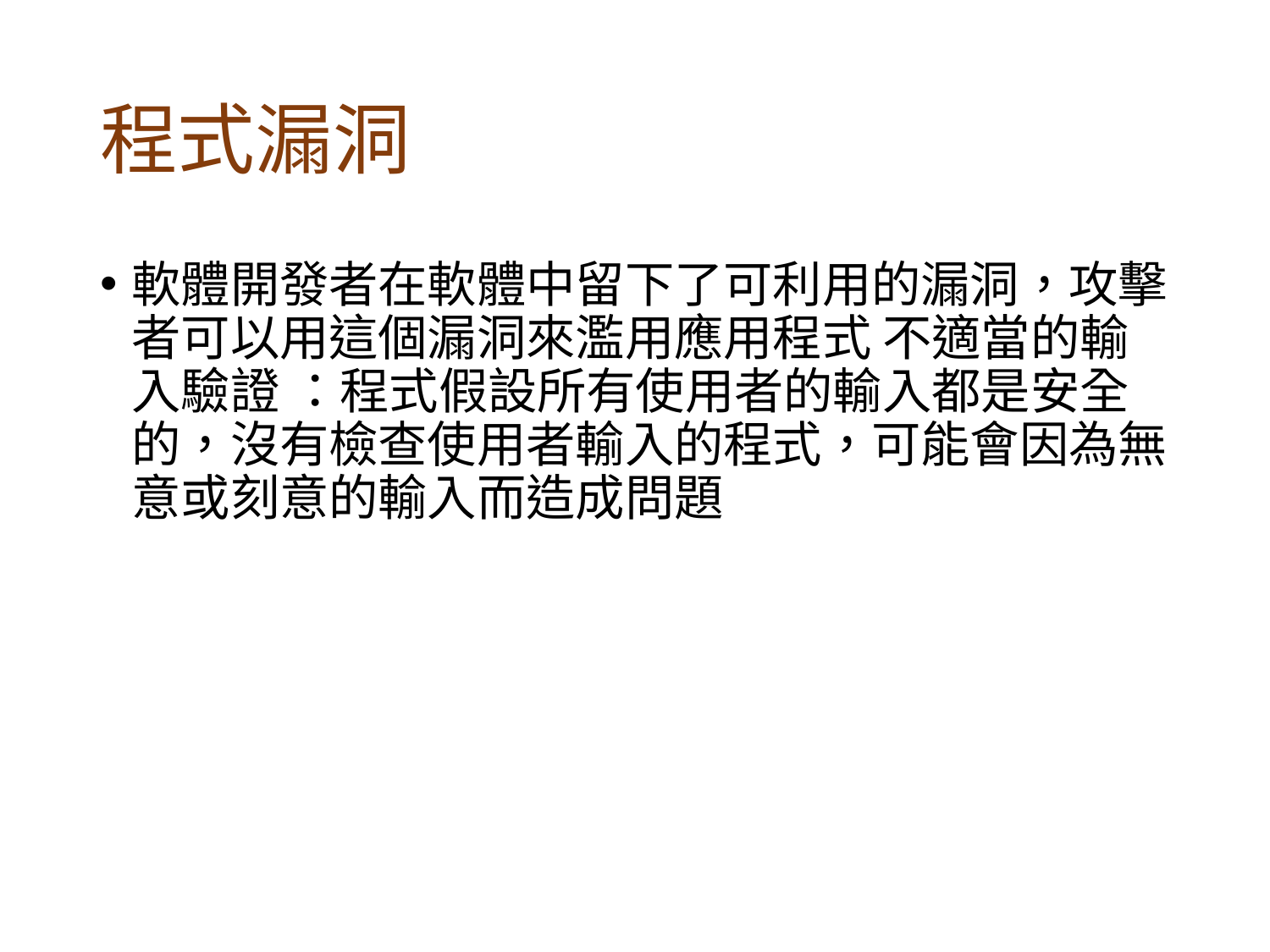

# 程式漏洞
軟體開發者在軟體中留下了可利用的漏洞，攻擊者可以用這個漏洞來濫用應用程式 不適當的輸入驗證 ：程式假設所有使用者的輸入都是安全的，沒有檢查使用者輸入的程式，可能會因為無意或刻意的輸入而造成問題